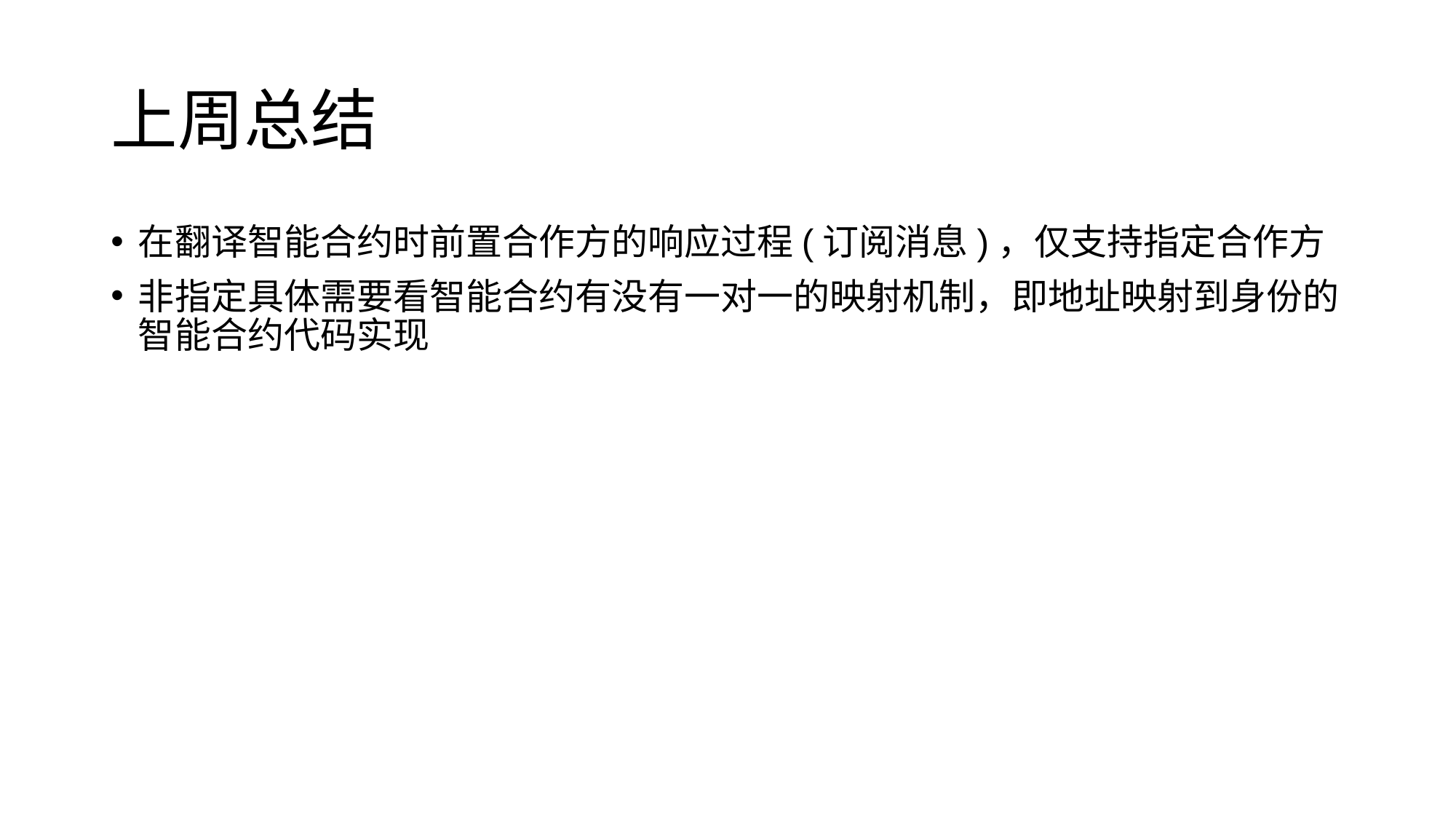

# 上周总结
在翻译智能合约时前置合作方的响应过程(订阅消息)，仅支持指定合作方
非指定具体需要看智能合约有没有一对一的映射机制，即地址映射到身份的智能合约代码实现